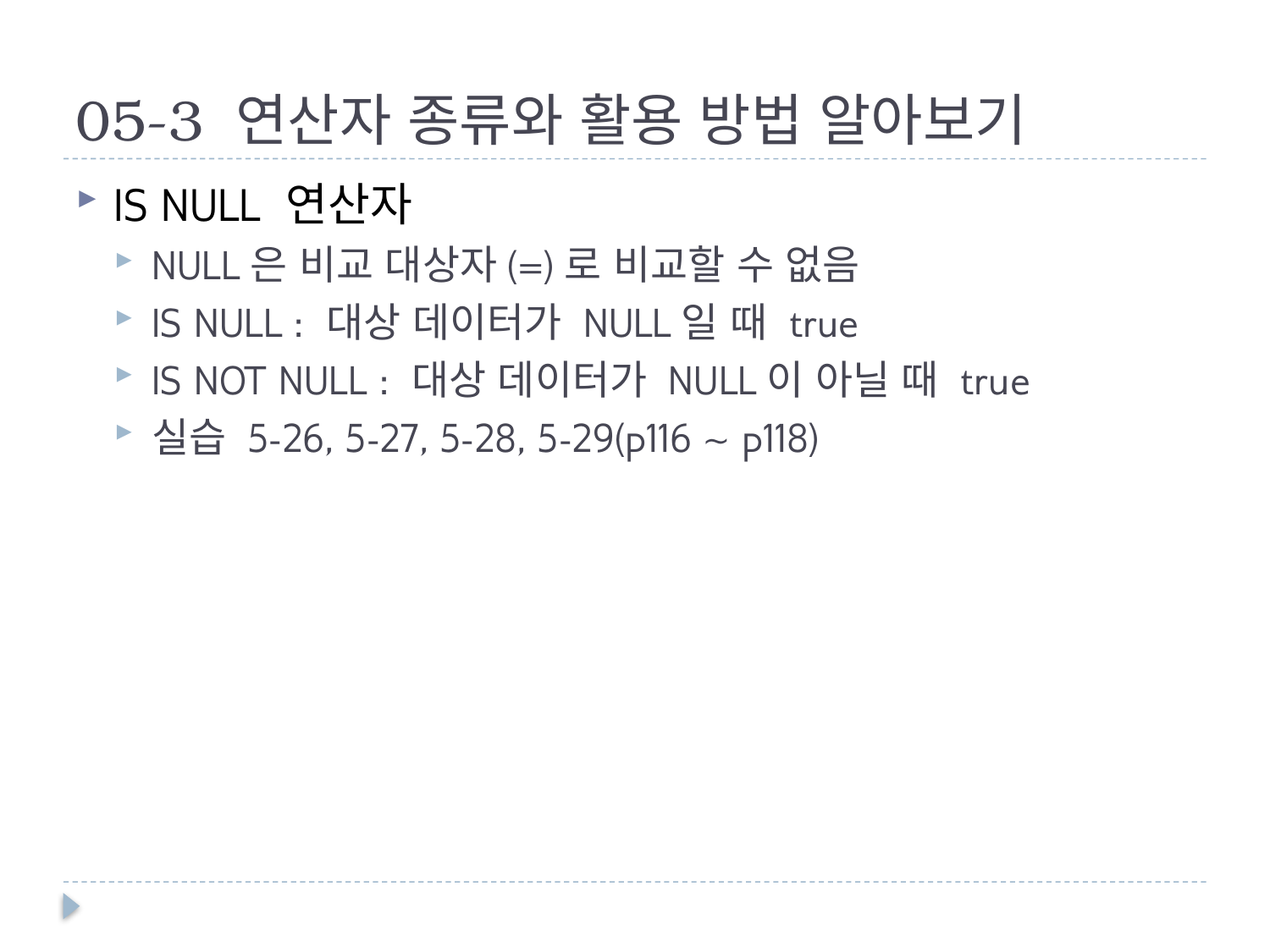

# 05-3 연산자 종류와 활용 방법 알아보기
IS NULL 연산자
NULL은 비교 대상자(=)로 비교할 수 없음
IS NULL : 대상 데이터가 NULL일 때 true
IS NOT NULL : 대상 데이터가 NULL이 아닐 때 true
실습 5-26, 5-27, 5-28, 5-29(p116 ~ p118)